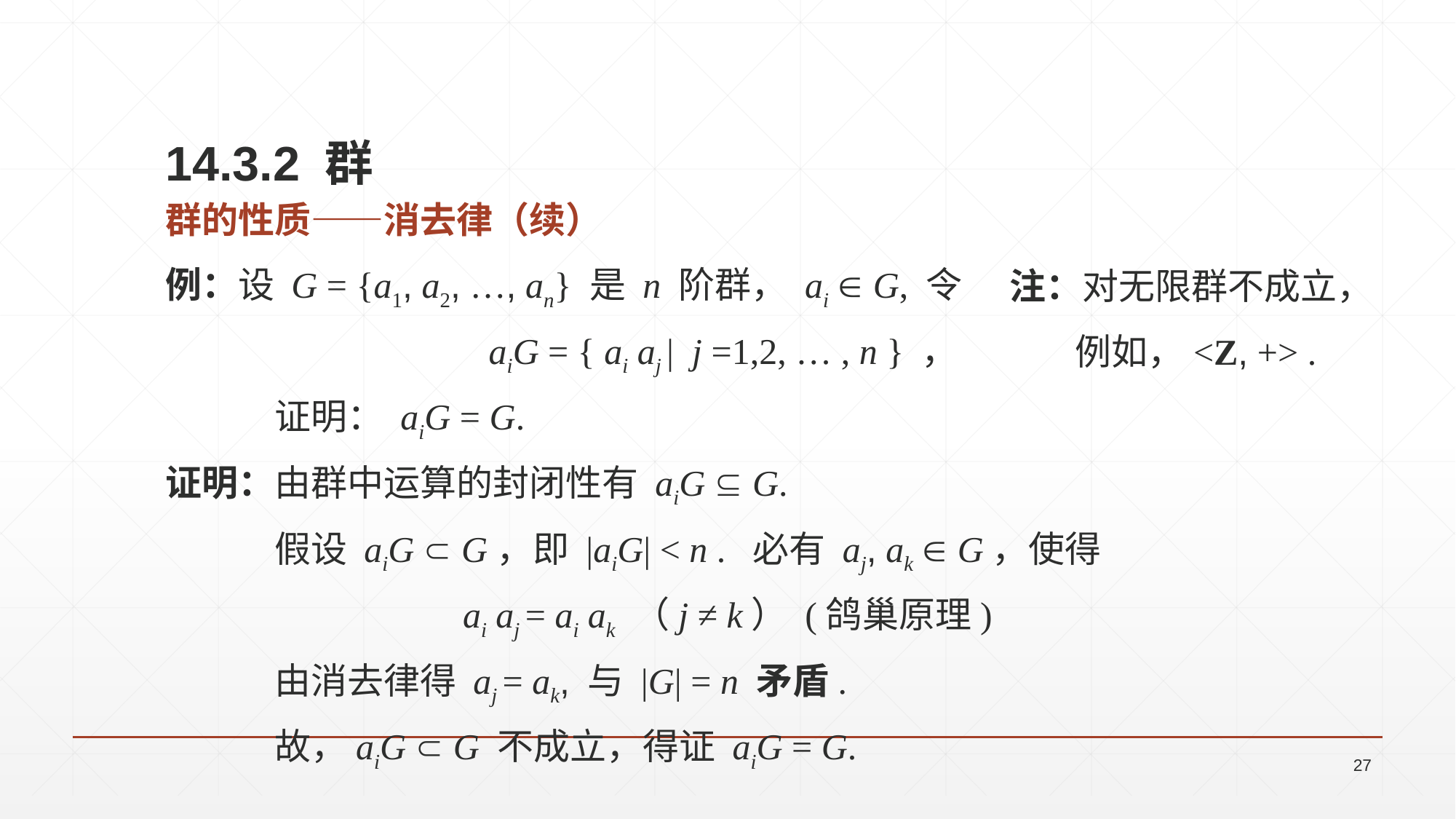

14.3.2 群
群的性质——消去律（续）
例：设 G = {a1, a2, …, an} 是 n 阶群， ai ∈ G, 令
aiG = { ai aj |  j =1,2, … , n } ，
	证明： aiG = G.
证明：由群中运算的封闭性有 aiG ⊆ G.
	假设 aiG ⊂ G，即 |aiG| < n .  必有 aj, ak ∈ G，使得
ai aj = ai ak （j ≠ k） (鸽巢原理)
	由消去律得 aj = ak, 与 |G| = n 矛盾.
	故，aiG ⊂ G 不成立，得证 aiG = G.
注：对无限群不成立，
       例如，<Z, +> .
27